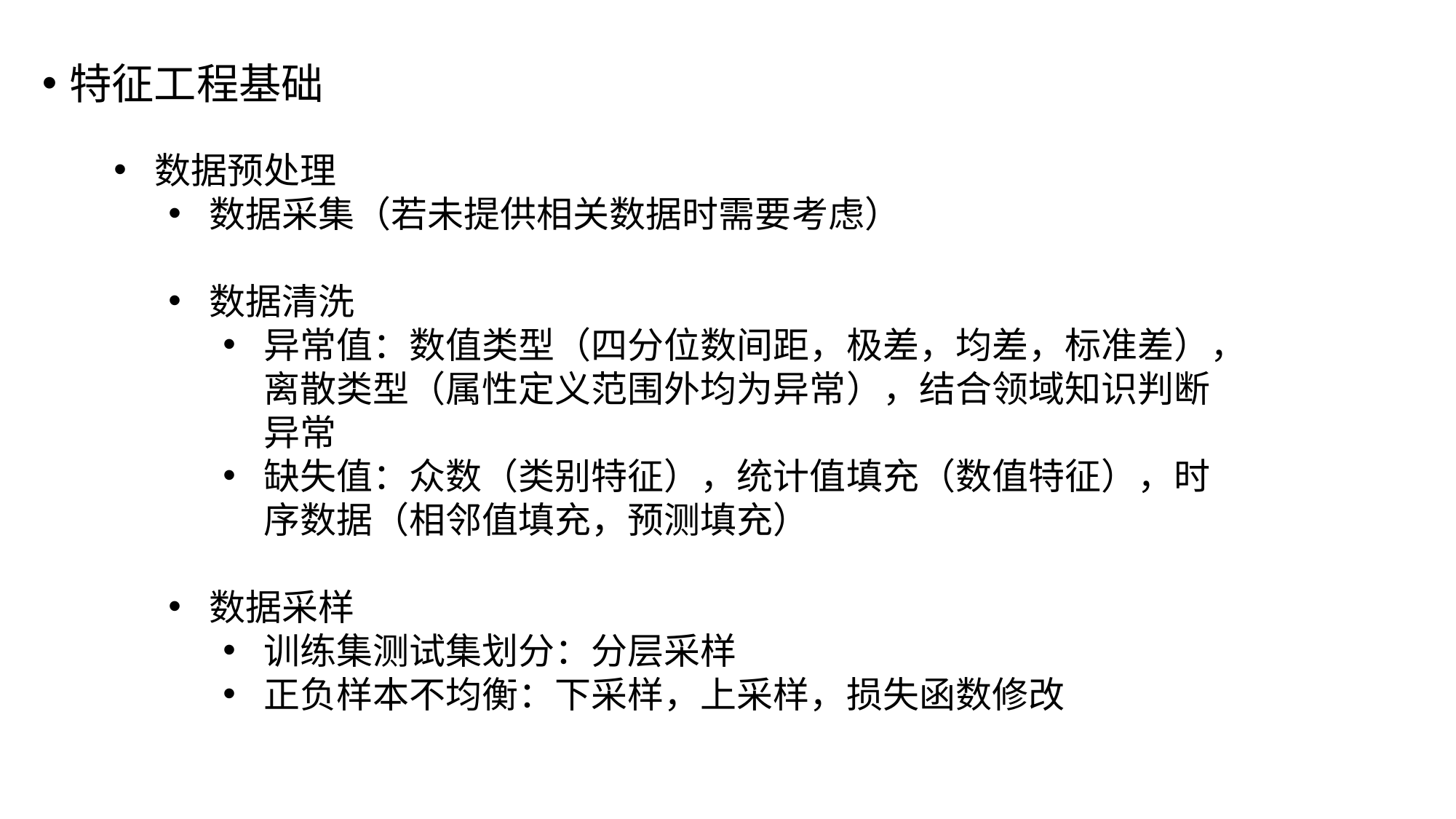

特征工程基础
数据预处理
数据采集（若未提供相关数据时需要考虑）

数据清洗
异常值：数值类型（四分位数间距，极差，均差，标准差），离散类型（属性定义范围外均为异常），结合领域知识判断异常
缺失值：众数（类别特征），统计值填充（数值特征），时序数据（相邻值填充，预测填充）

数据采样
训练集测试集划分：分层采样
正负样本不均衡：下采样，上采样，损失函数修改